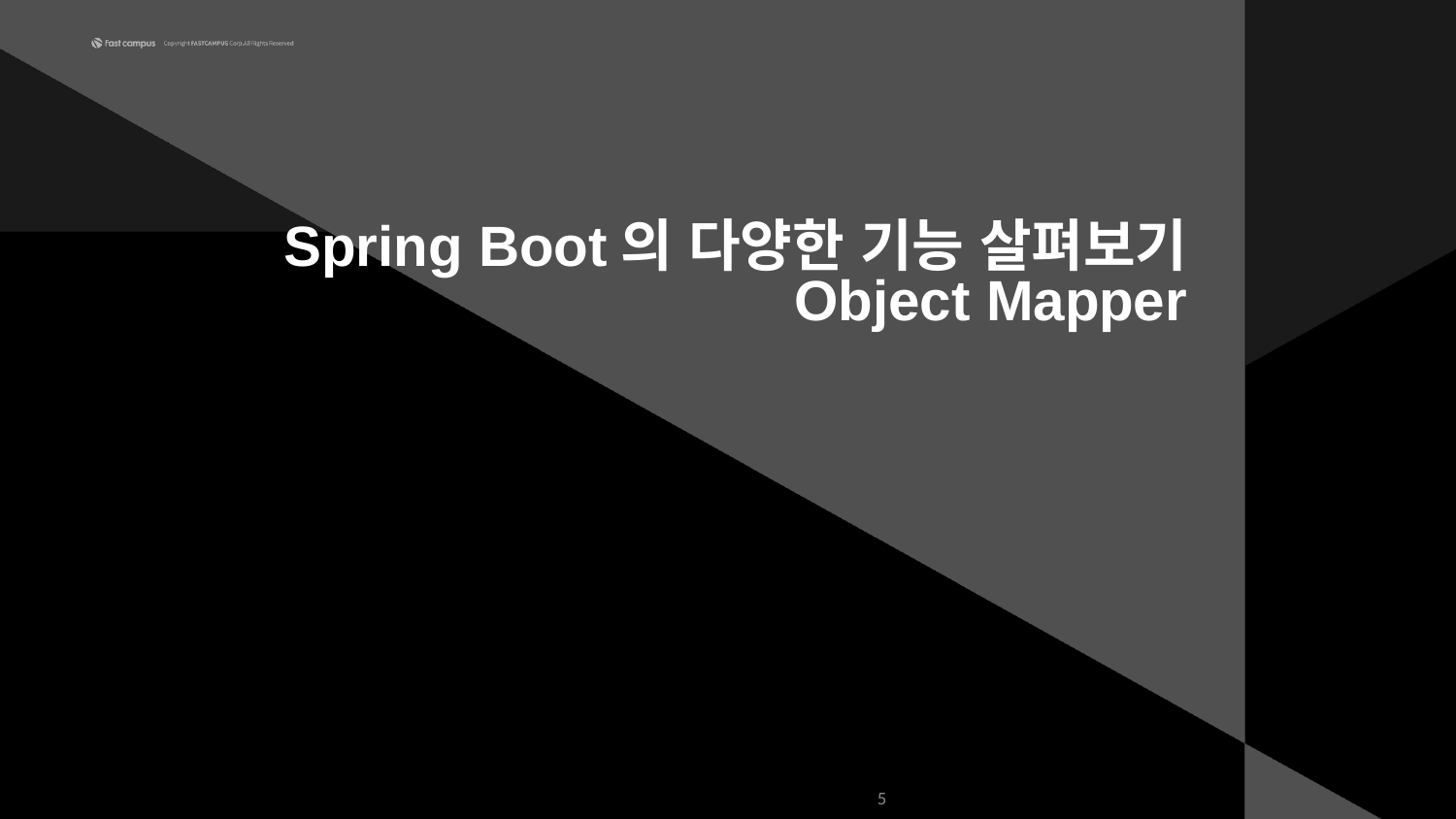

Spring Boot의 다양한 기능 살펴보기
Object Mapper
5